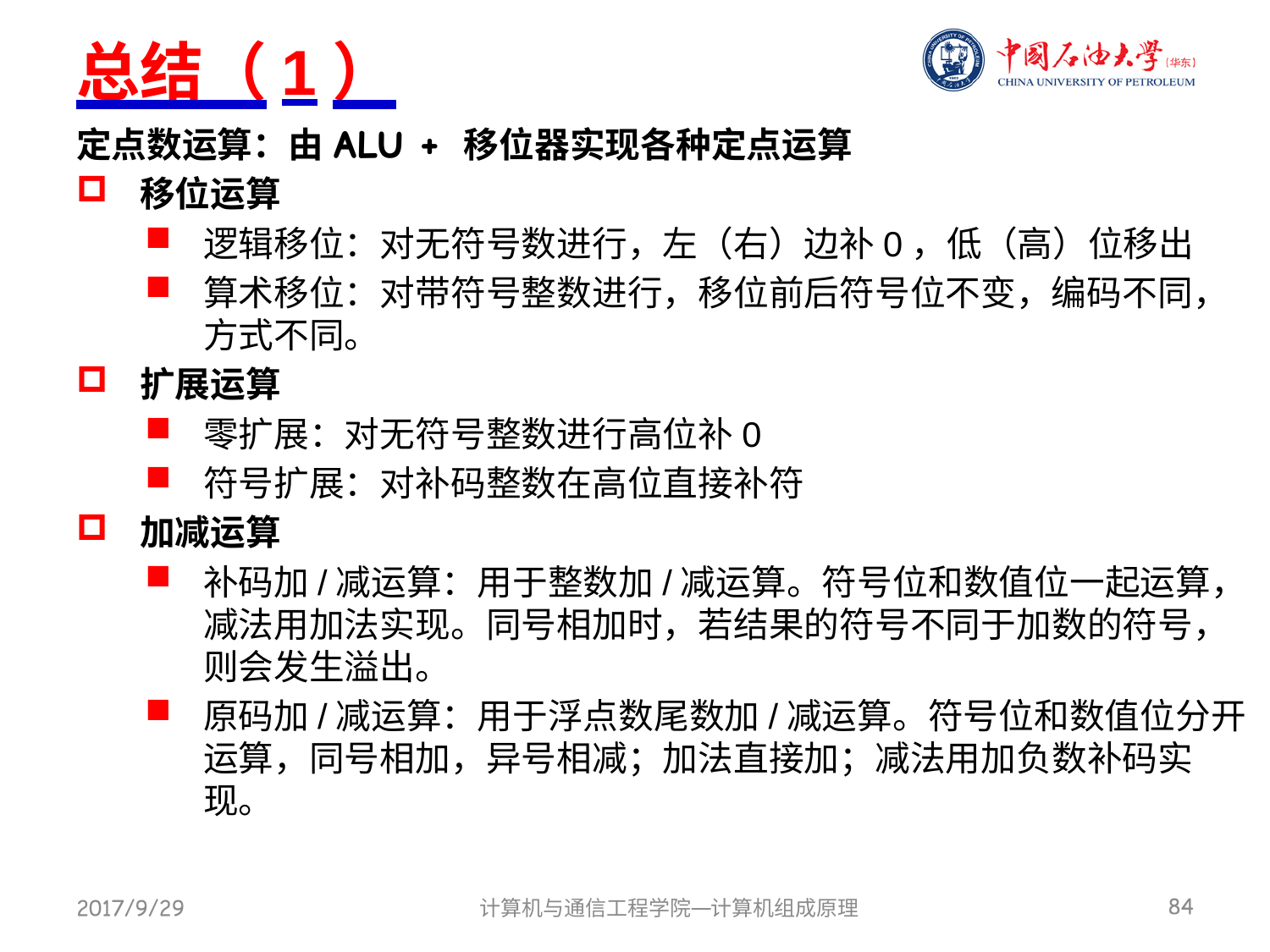

# 总结（1）
定点数运算：由ALU + 移位器实现各种定点运算
移位运算
逻辑移位：对无符号数进行，左（右）边补0，低（高）位移出
算术移位：对带符号整数进行，移位前后符号位不变，编码不同，方式不同。
扩展运算
零扩展：对无符号整数进行高位补0
符号扩展：对补码整数在高位直接补符
加减运算
补码加/减运算：用于整数加/减运算。符号位和数值位一起运算，减法用加法实现。同号相加时，若结果的符号不同于加数的符号，则会发生溢出。
原码加/减运算：用于浮点数尾数加/减运算。符号位和数值位分开运算，同号相加，异号相减；加法直接加；减法用加负数补码实现。
2017/9/29
计算机与通信工程学院—计算机组成原理
84